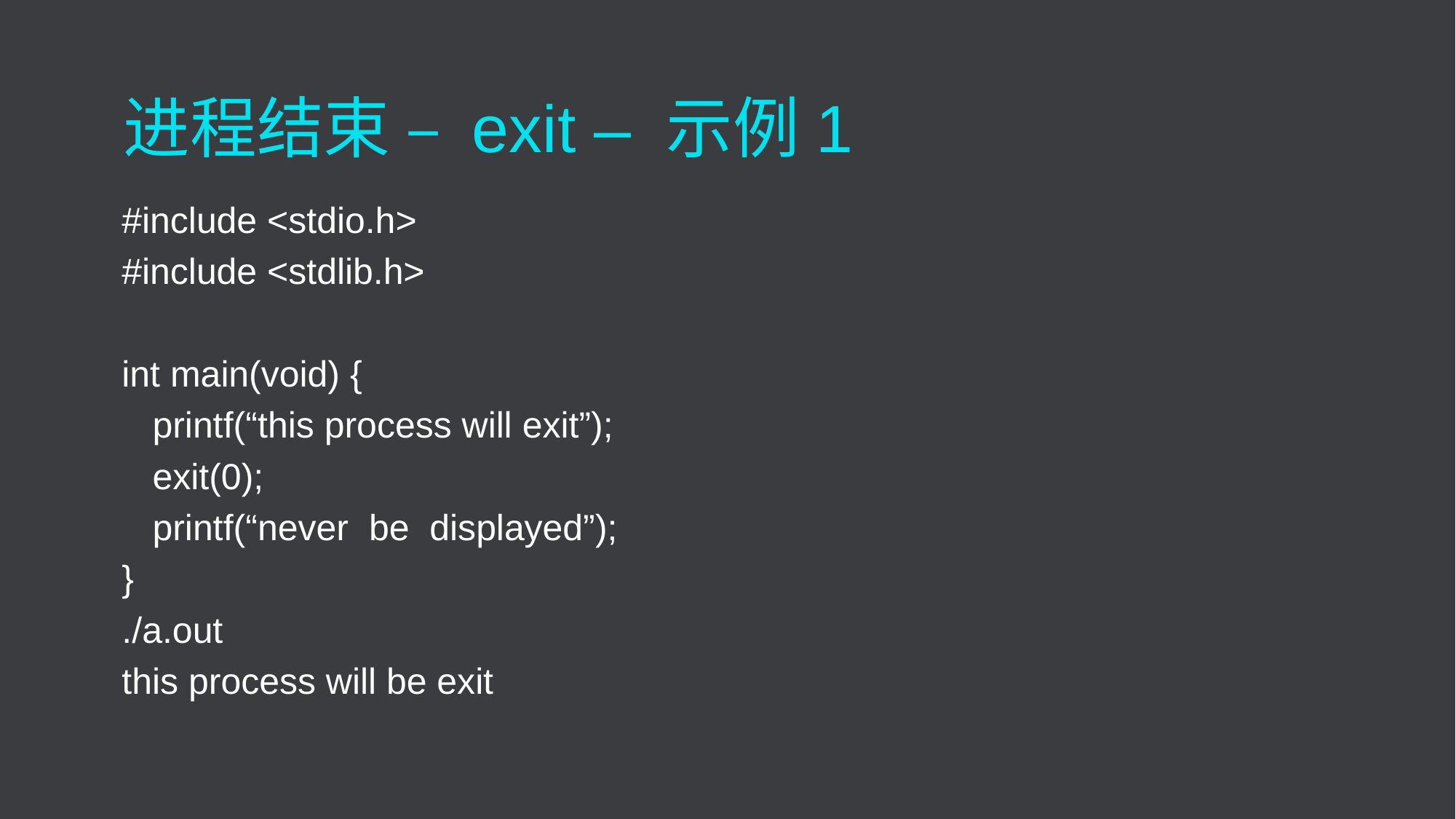

进程结束 – exit – 示例1
  #include <stdio.h>
  #include <stdlib.h>

  int main(void) {
     printf(“this process will exit”);
     exit(0);
     printf(“never  be  displayed”);
  }
  ./a.out
  this process will be exit